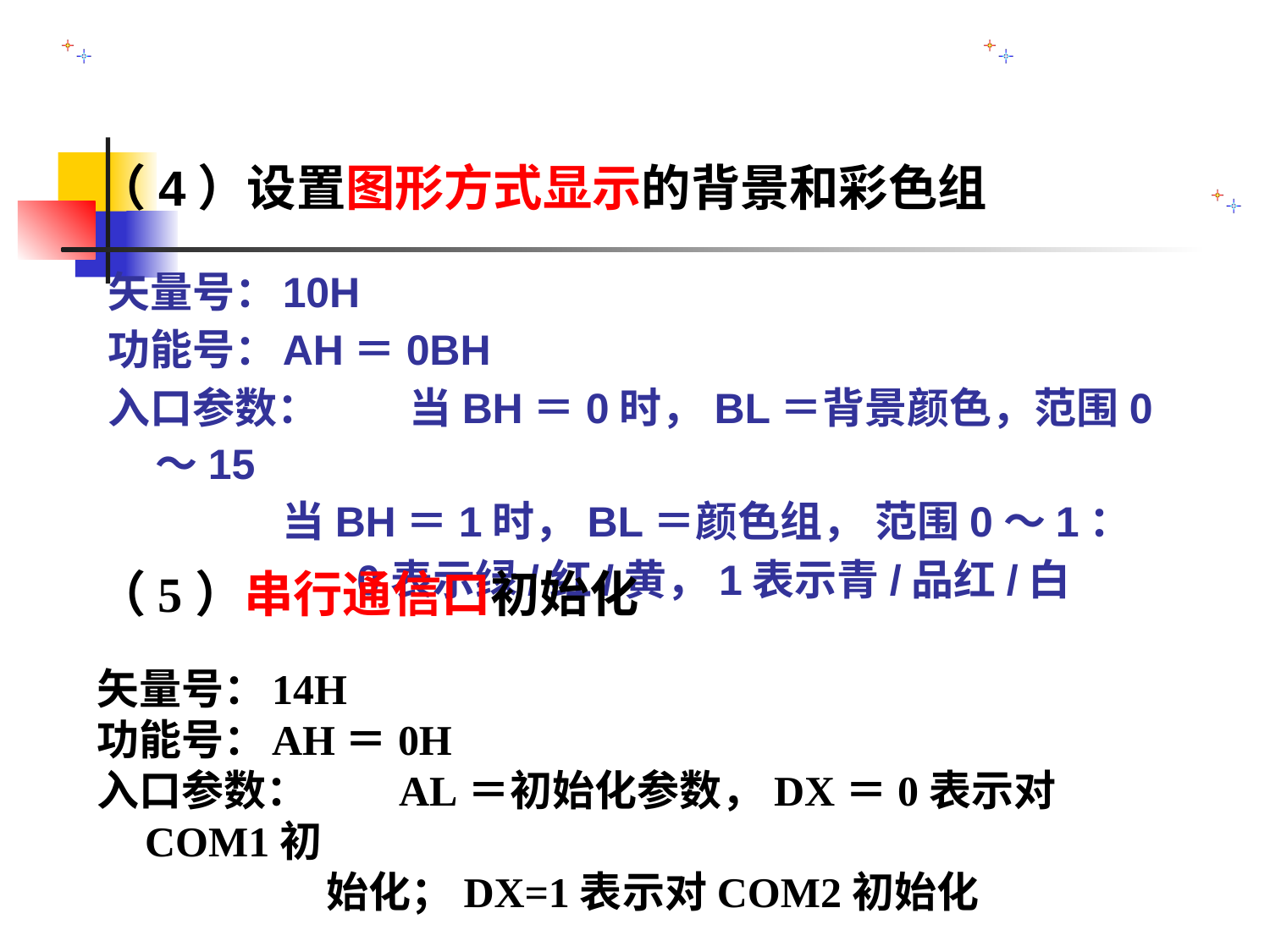

（4）设置图形方式显示的背景和彩色组
矢量号：	10H
功能号：	AH＝0BH
入口参数：	当BH＝0时，BL＝背景颜色，范围0～15
	            	当BH＝1时，BL＝颜色组， 范围0～1：
                     0表示绿/红/黄，1表示青/品红/白
（5）串行通信口初始化
矢量号：	14H
功能号：	AH＝0H
入口参数：	AL＝初始化参数，DX＝0表示对COM1初
                       始化；DX=1表示对COM2初始化